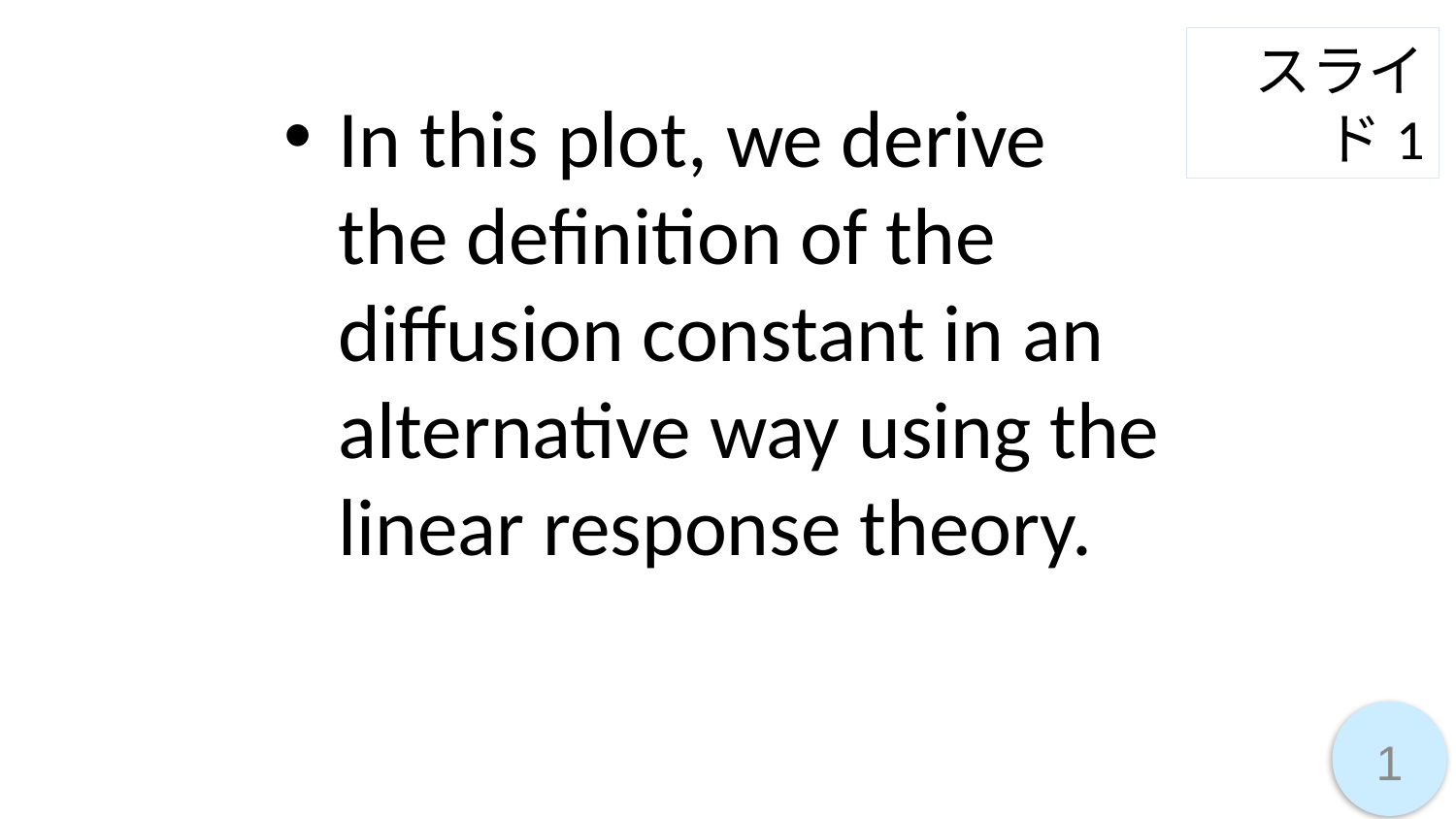

スライド1
In this plot, we derive the definition of the diffusion constant in an alternative way using the linear response theory.
1